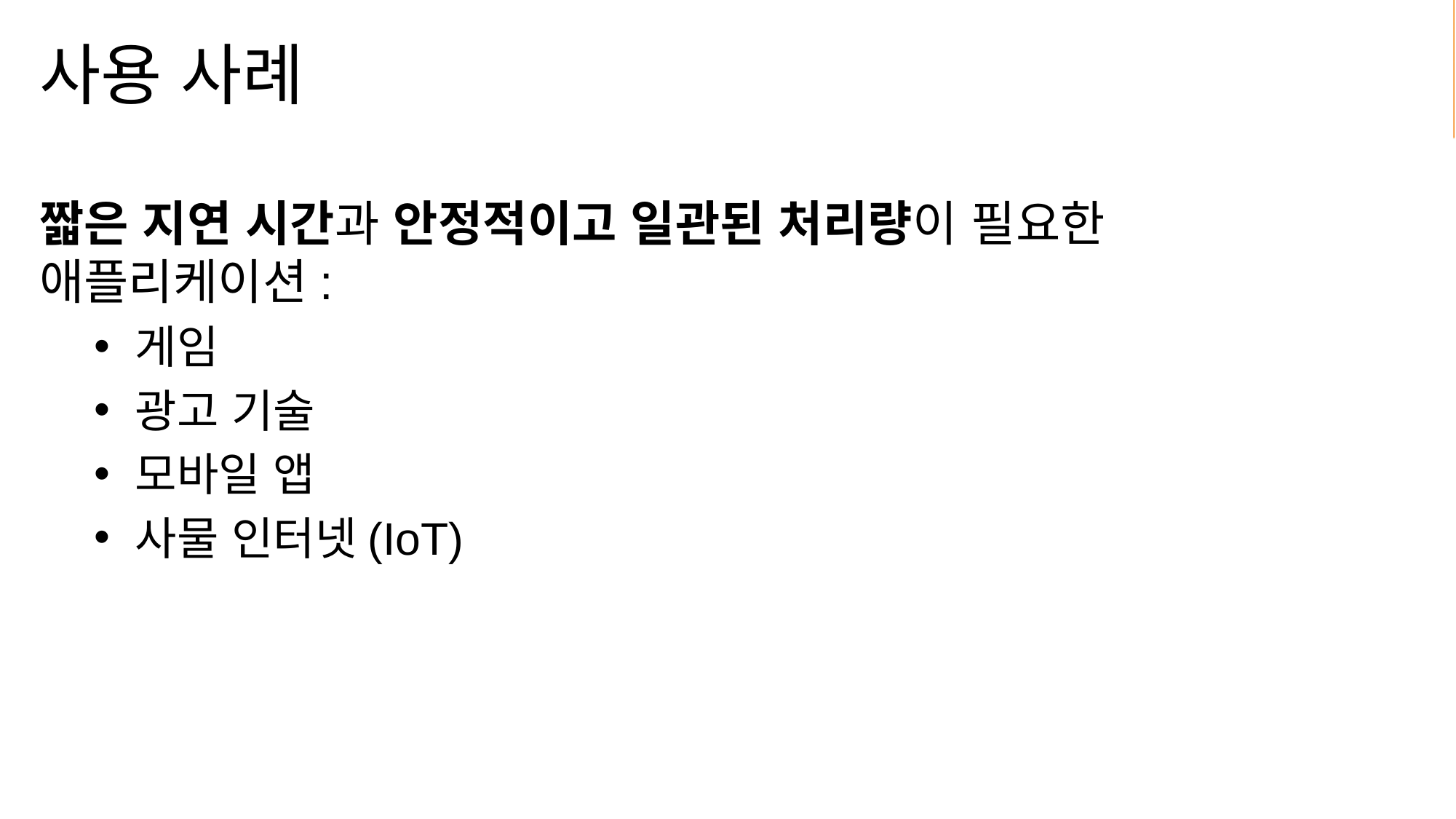

# 사용 사례
짧은 지연 시간과 안정적이고 일관된 처리량이 필요한 애플리케이션:
게임
광고 기술
모바일 앱
사물 인터넷(IoT)